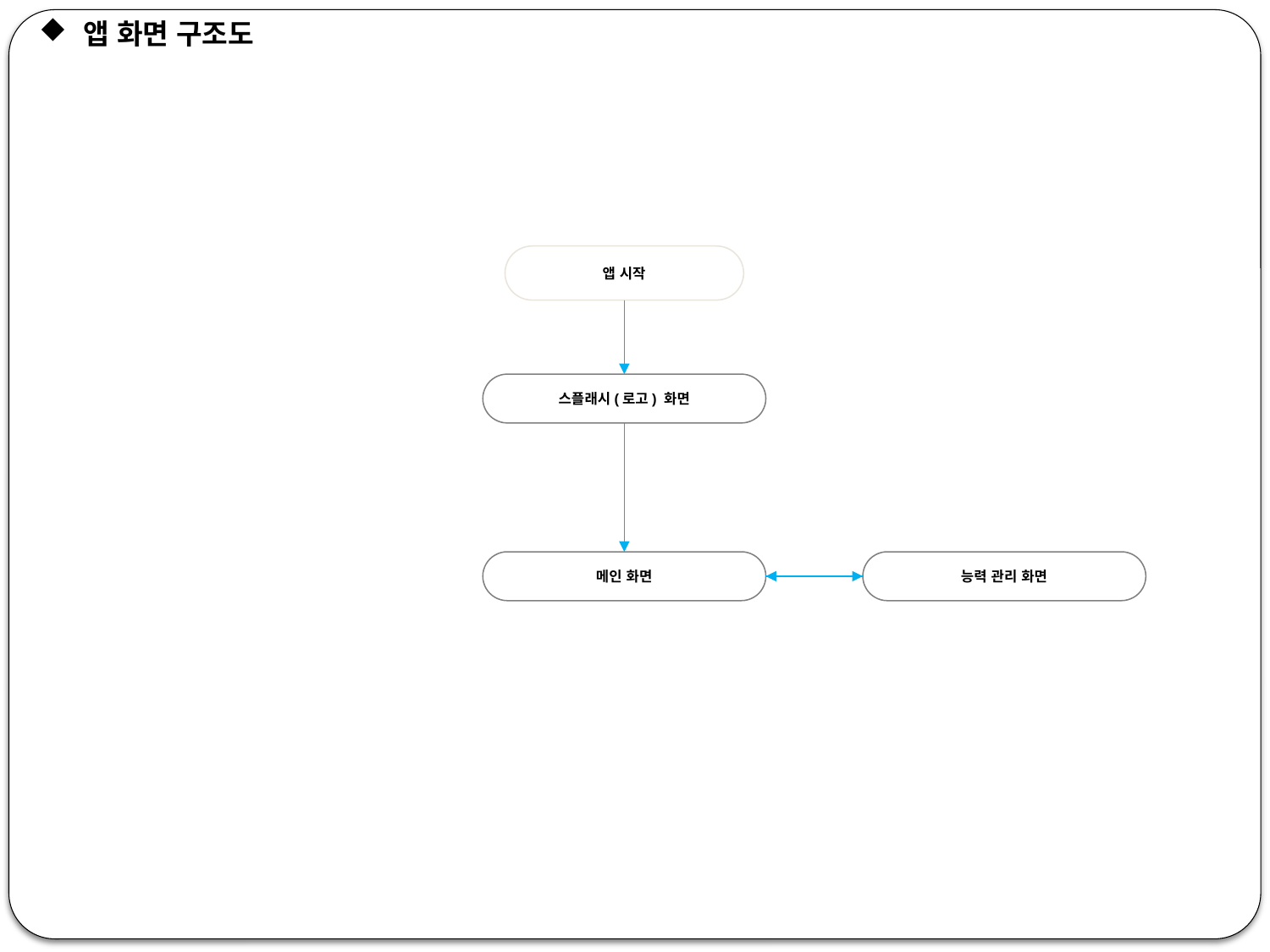

# 앱 화면 구조도
앱 시작
스플래시(로고) 화면
메인 화면
능력 관리 화면